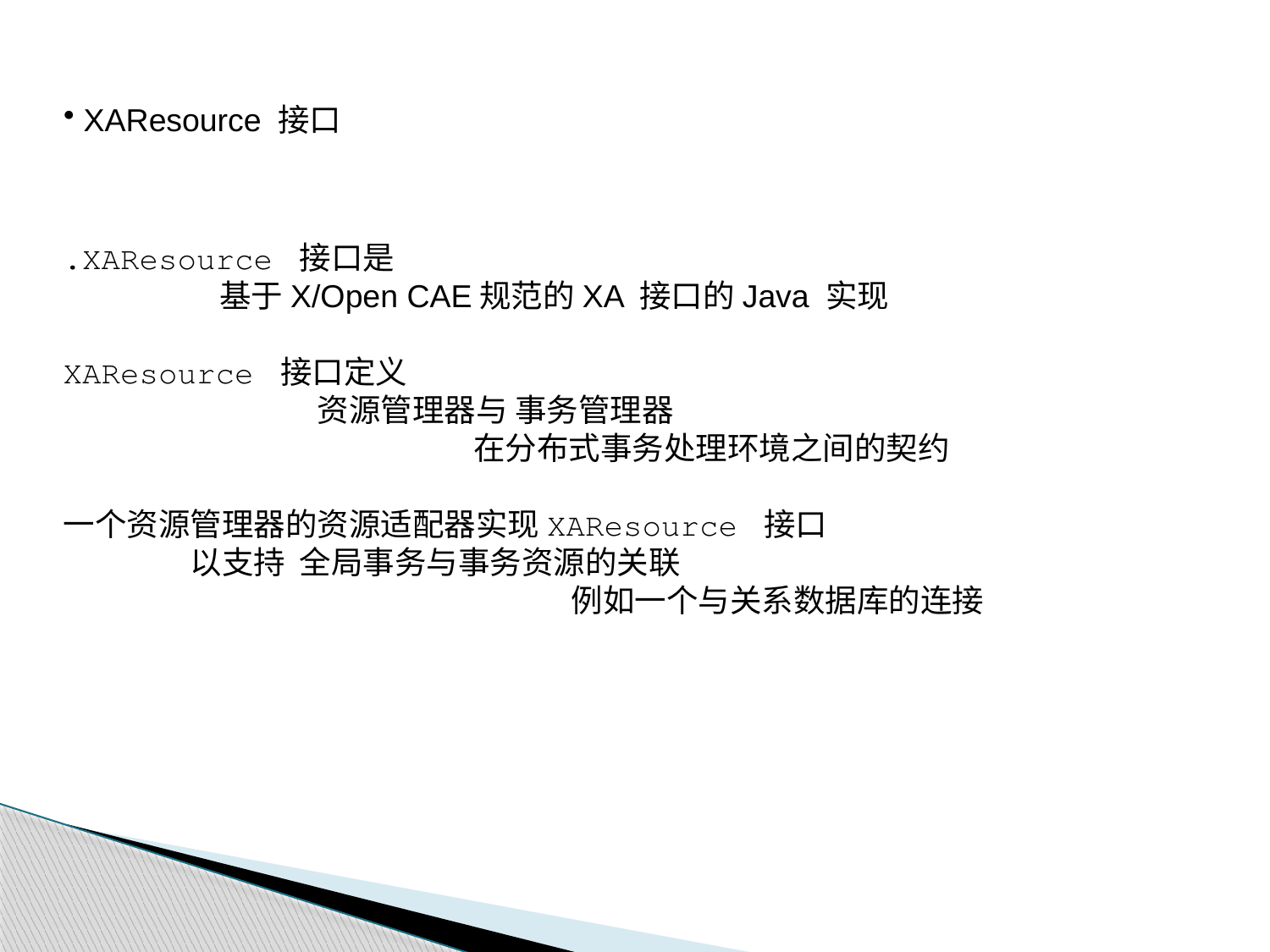

XAResource 接口
.XAResource 接口是
	   基于X/Open CAE规范的XA 接口的Java 实现

XAResource 接口定义
		资源管理器与 事务管理器
			   在分布式事务处理环境之间的契约

一个资源管理器的资源适配器实现XAResource 接口
	以支持  全局事务与事务资源的关联
				例如一个与关系数据库的连接